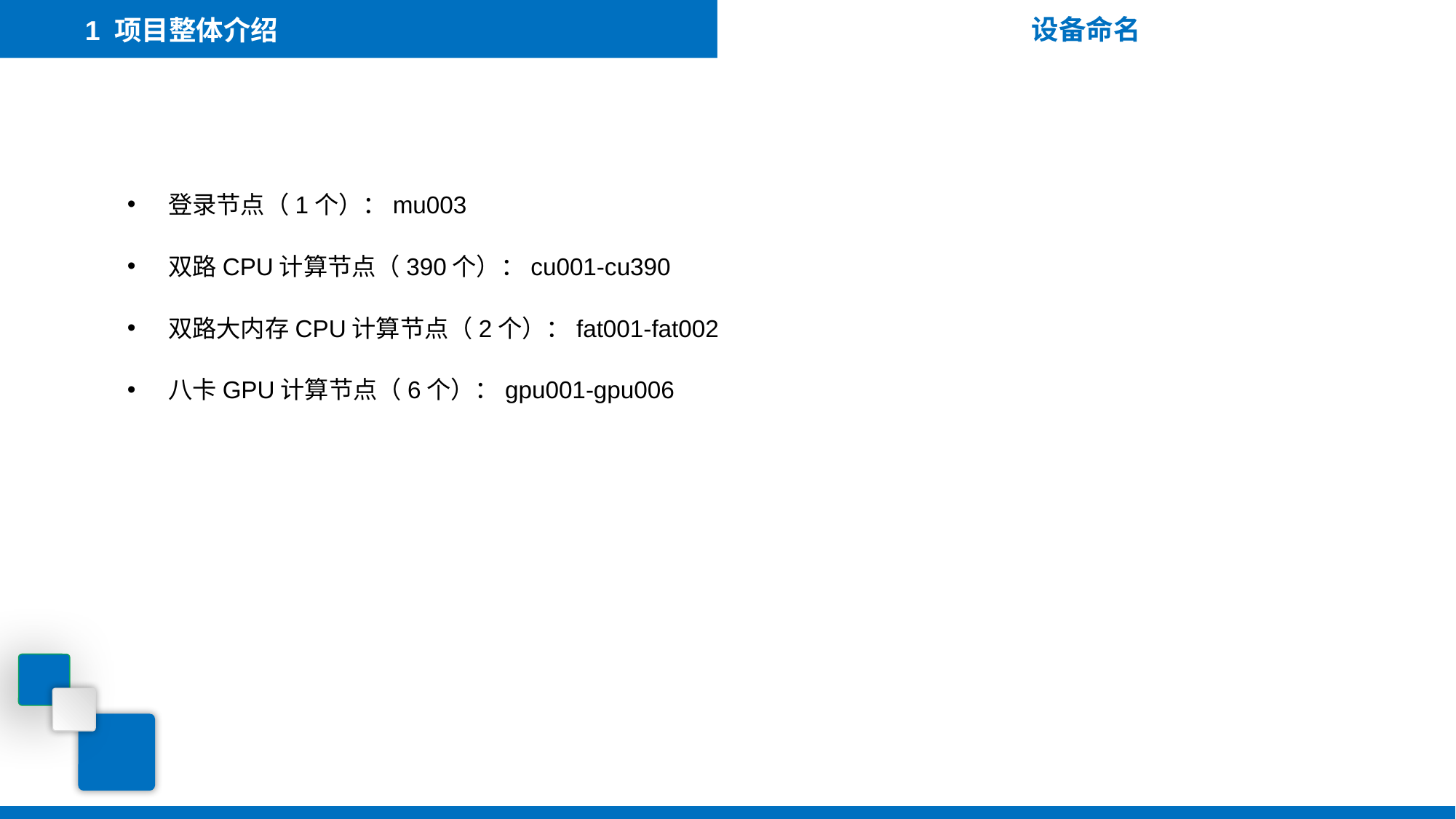

1 项目整体介绍
设备命名

登录节点（1个）：mu003
双路CPU计算节点（390个）：cu001-cu390
双路大内存CPU计算节点（2个）：fat001-fat002
八卡GPU计算节点（6个）：gpu001-gpu006